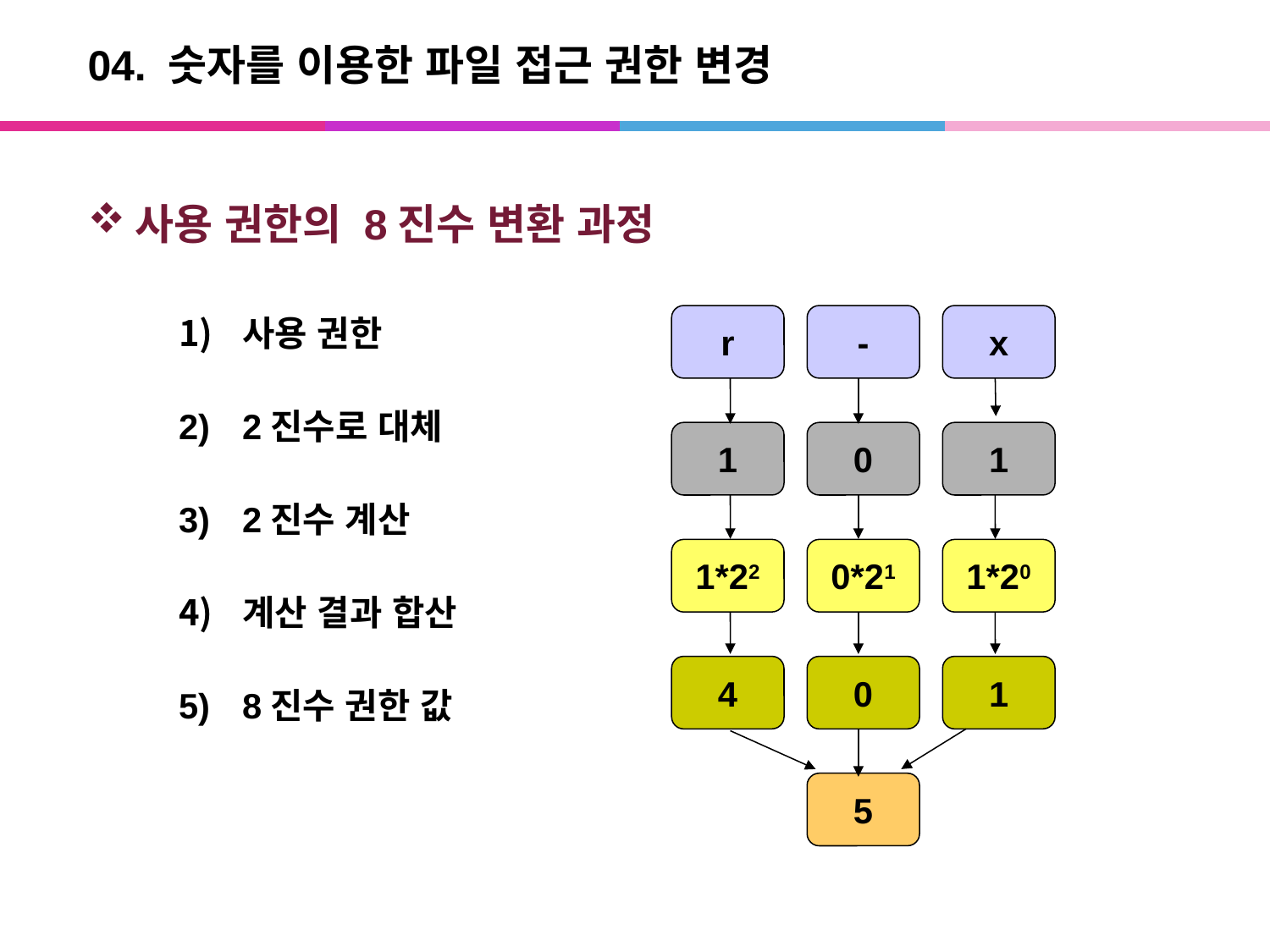

# 04. 숫자를 이용한 파일 접근 권한 변경
사용 권한의 8진수 변환 과정
사용 권한

2진수로 대체

2진수 계산

계산 결과 합산

8진수 권한 값
r
-
x

1
0
1

1*22
0*21
1*20

4
0
1

5